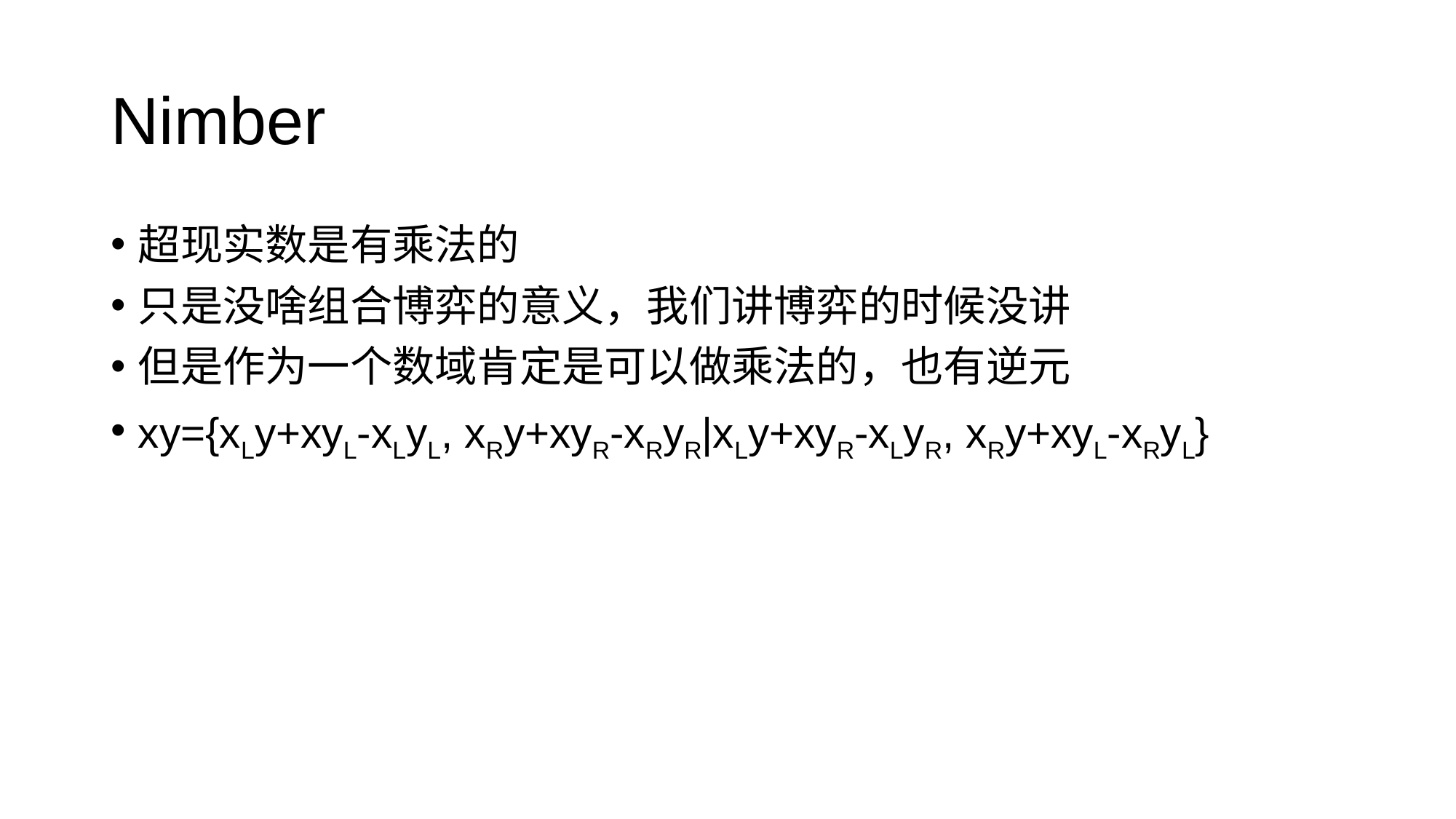

# Nimber
超现实数是有乘法的
只是没啥组合博弈的意义，我们讲博弈的时候没讲
但是作为一个数域肯定是可以做乘法的，也有逆元
xy={xLy+xyL-xLyL, xRy+xyR-xRyR|xLy+xyR-xLyR, xRy+xyL-xRyL}